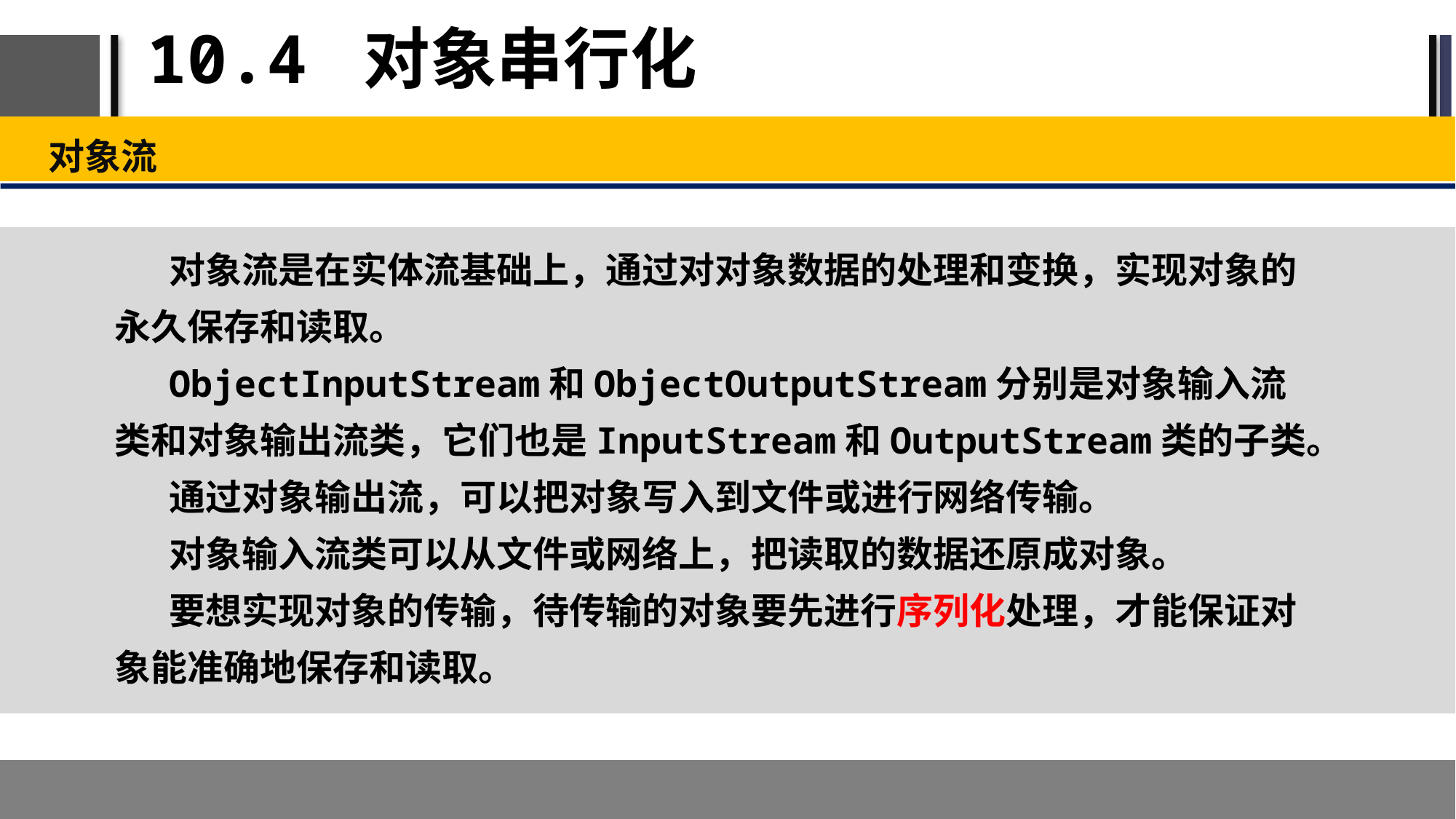

# 10.4 对象串行化

对象流

对象流是在实体流基础上，通过对对象数据的处理和变换，实现对象的永久保存和读取。
ObjectInputStream和ObjectOutputStream分别是对象输入流类和对象输出流类，它们也是InputStream和OutputStream类的子类。
通过对象输出流，可以把对象写入到文件或进行网络传输。
对象输入流类可以从文件或网络上，把读取的数据还原成对象。
要想实现对象的传输，待传输的对象要先进行序列化处理，才能保证对象能准确地保存和读取。